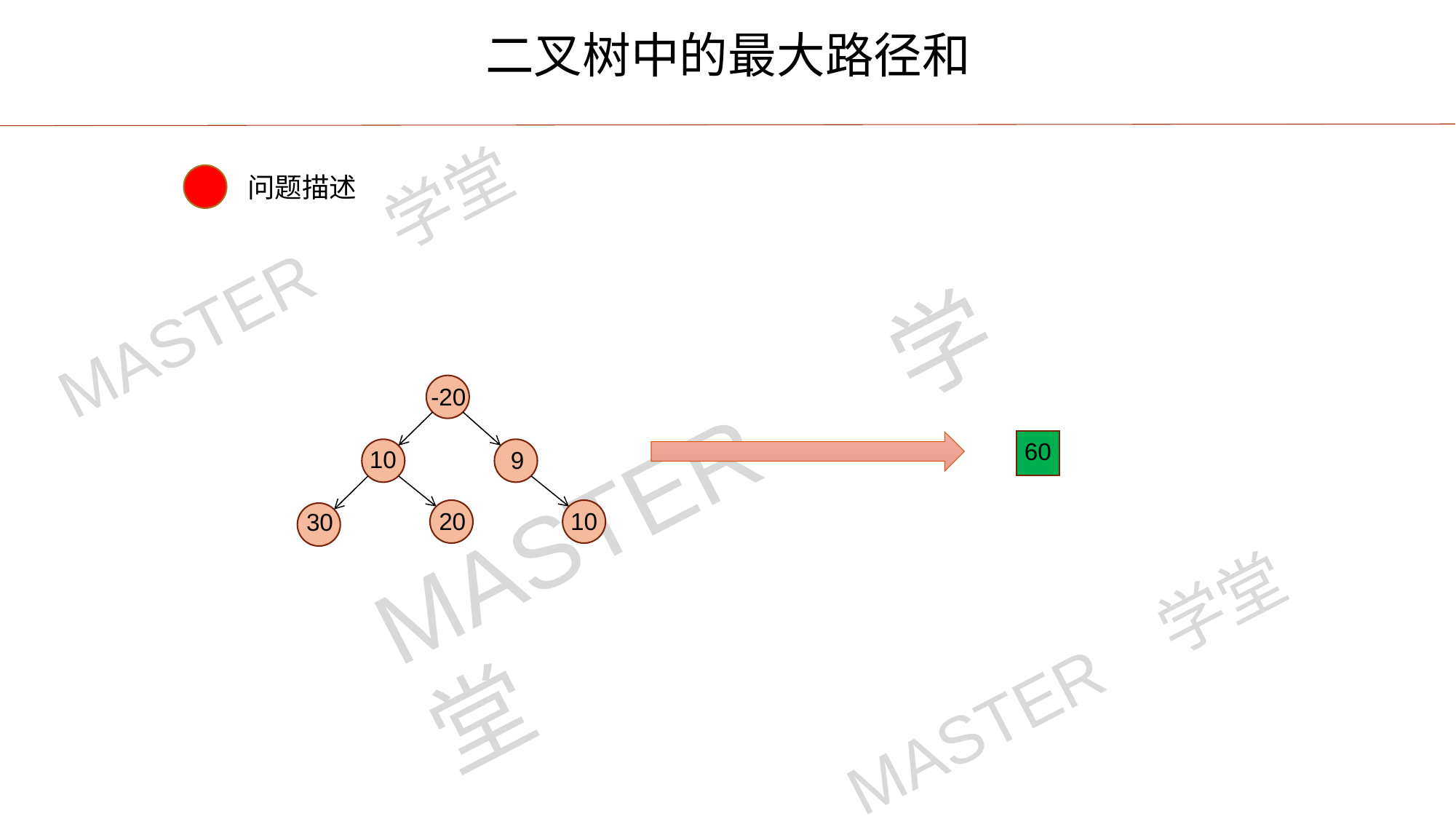

二叉树中的最大路径和
问题描述

-20
60

10

9

20
10
30